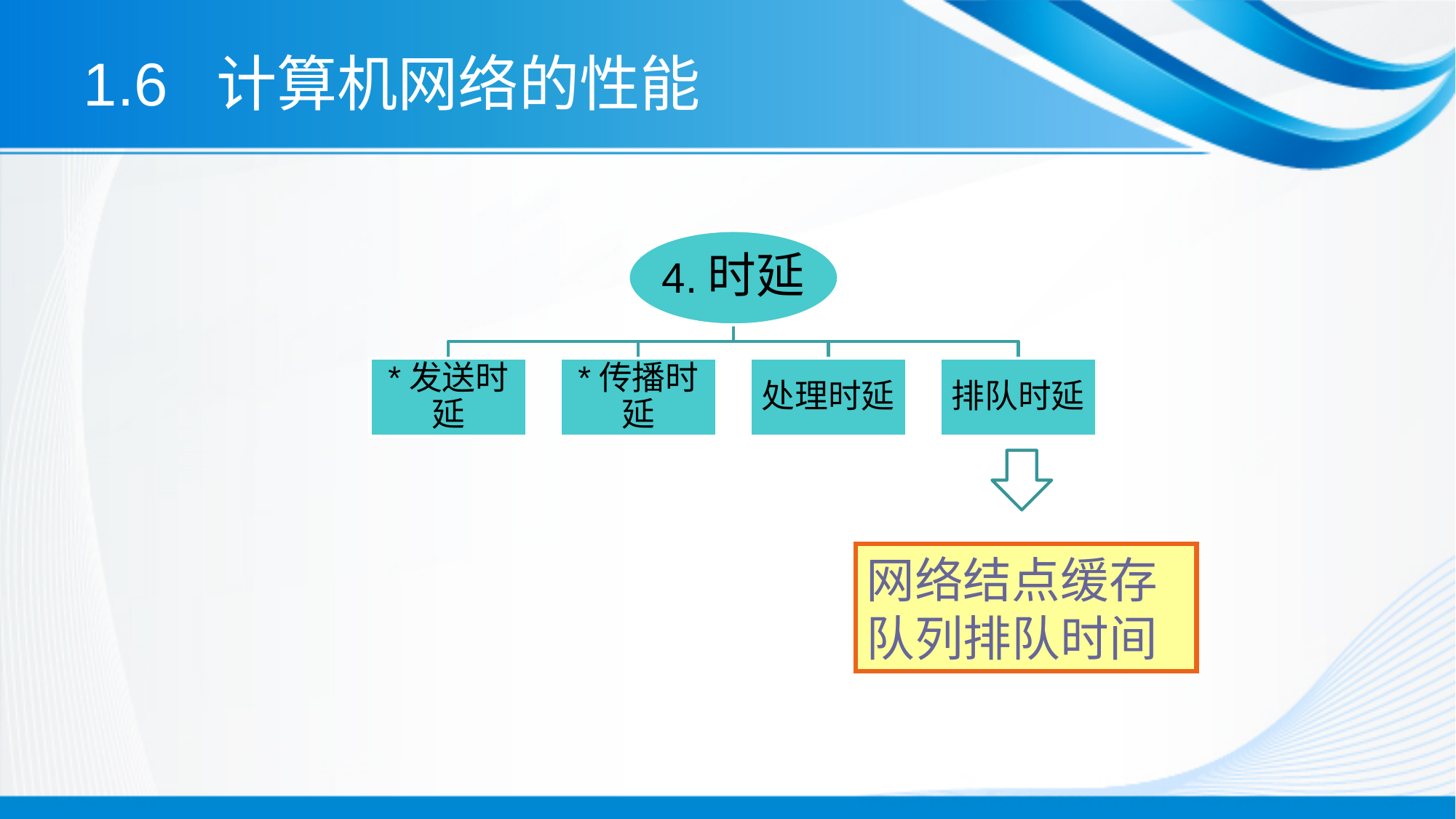

# 1.6  计算机网络的性能
4.时延
*发送时延
*传播时延
处理时延
排队时延

网络结点缓存队列排队时间